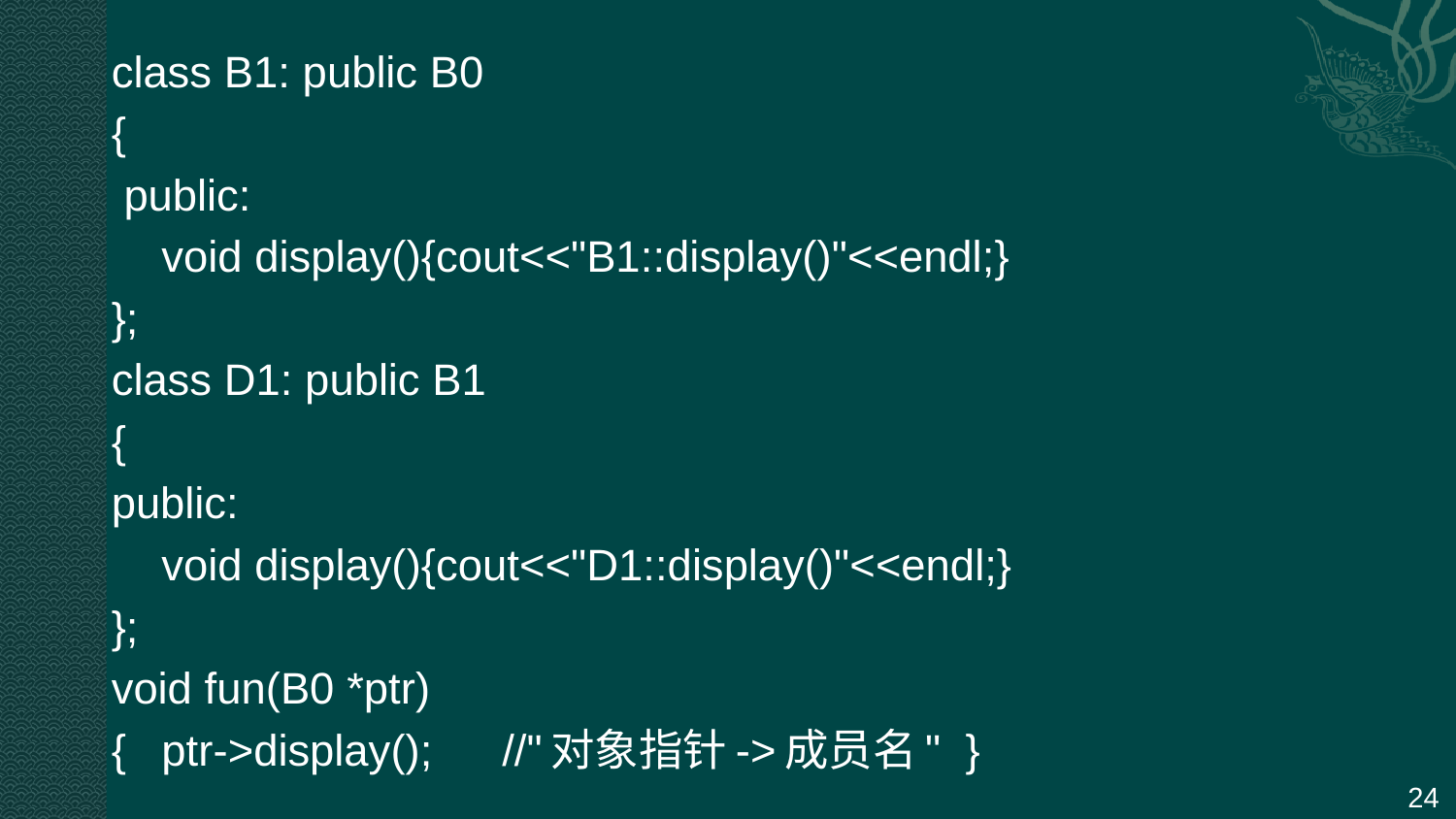

class B1: public B0
{
 public:
	void display(){cout<<"B1::display()"<<endl;}
};
class D1: public B1
{
public:
	void display(){cout<<"D1::display()"<<endl;}
};
void fun(B0 *ptr)
{	ptr->display();	//"对象指针->成员名"  }
24